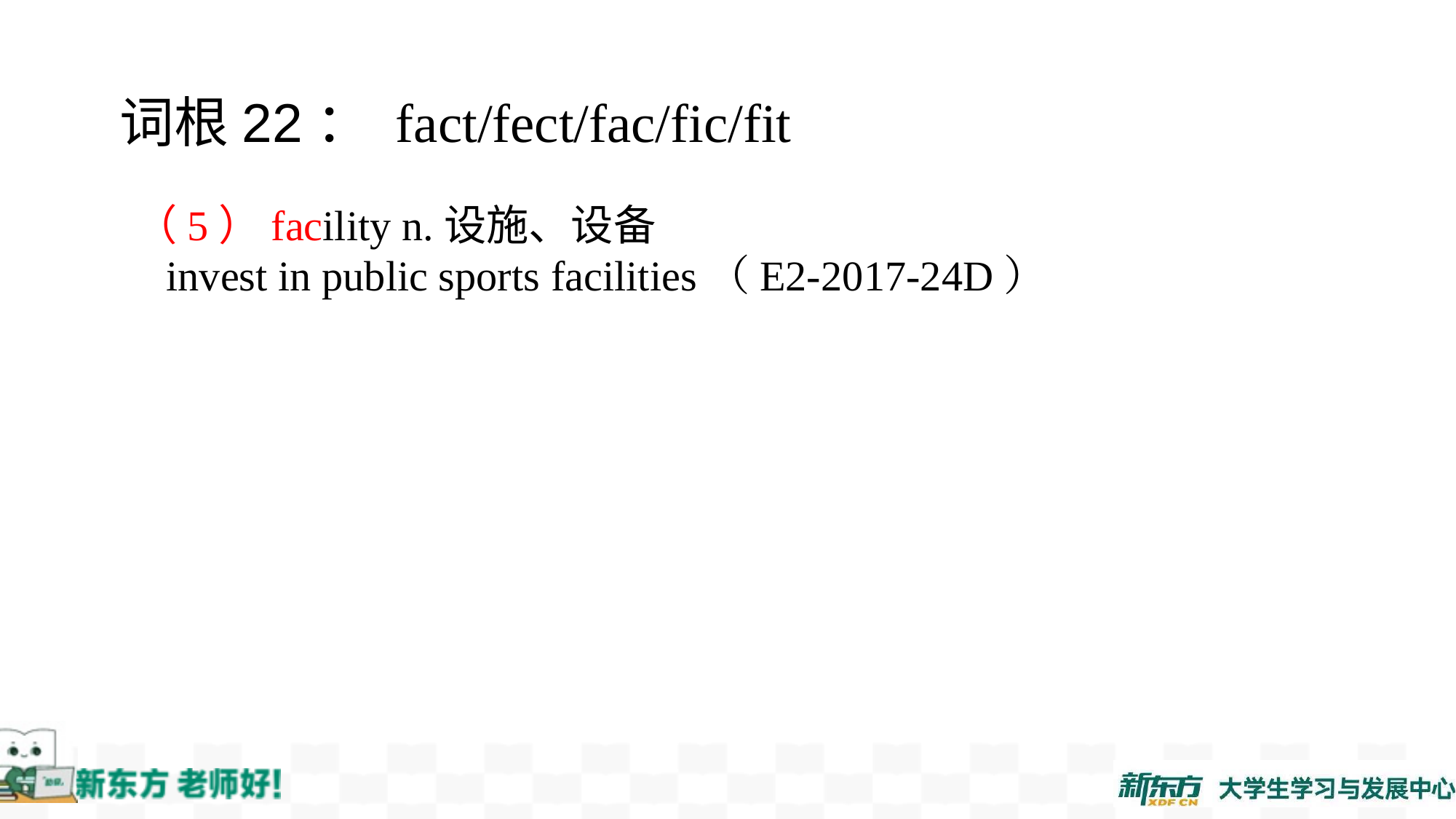

词根22： fact/fect/fac/fic/fit
（5）facility n.设施、设备
   invest in public sports facilities（E2-2017-24D）